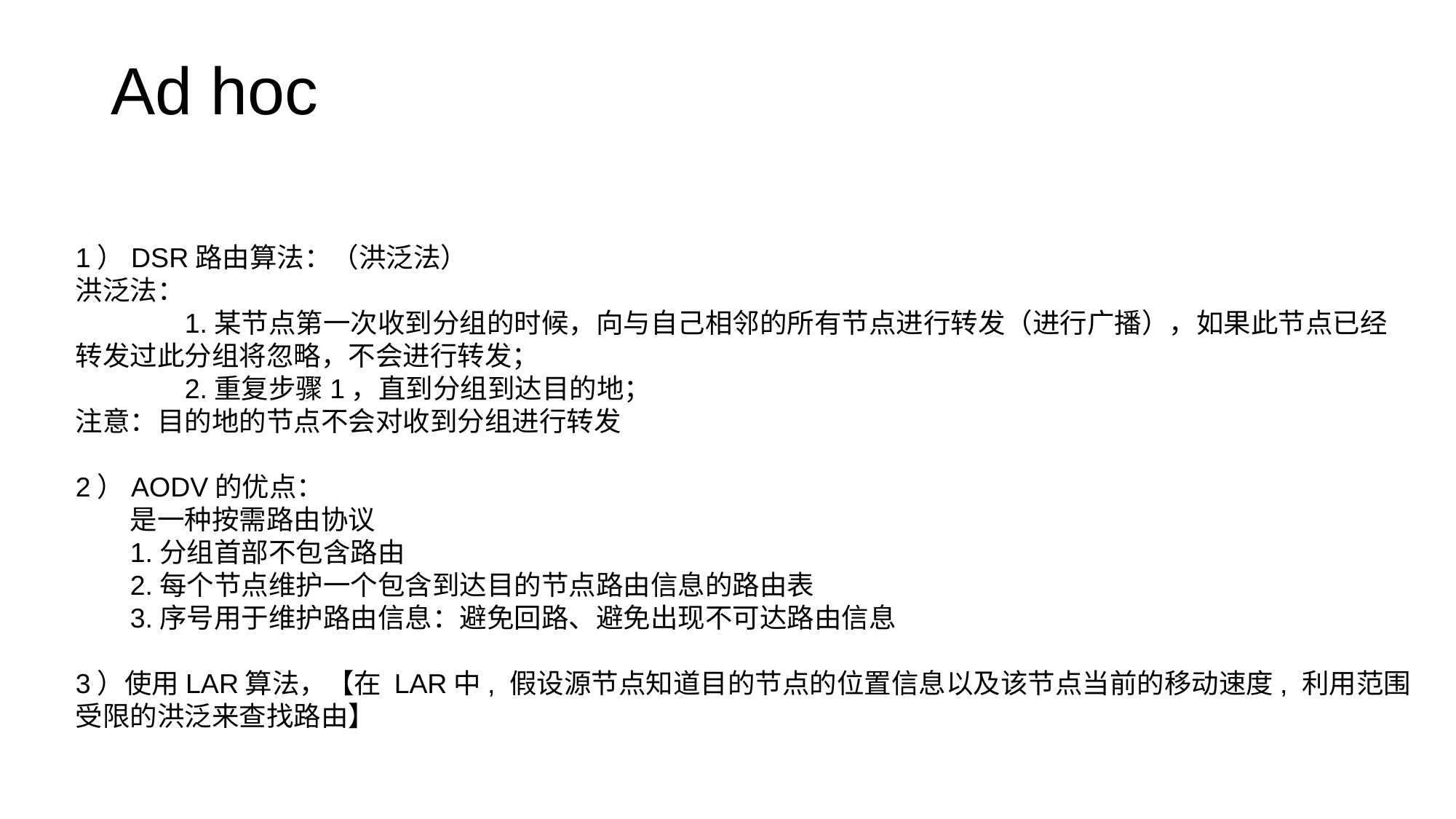

# Ad hoc
1）DSR路由算法：（洪泛法）
洪泛法：
	1.某节点第一次收到分组的时候，向与自己相邻的所有节点进行转发（进行广播），如果此节点已经转发过此分组将忽略，不会进行转发；
	2.重复步骤1，直到分组到达目的地；
注意：目的地的节点不会对收到分组进行转发

2）AODV的优点：
是一种按需路由协议
1.分组首部不包含路由
2.每个节点维护一个包含到达目的节点路由信息的路由表
3.序号用于维护路由信息：避免回路、避免出现不可达路由信息

3）使用LAR算法，【在 LAR中, 假设源节点知道目的节点的位置信息以及该节点当前的移动速度, 利用范围受限的洪泛来查找路由】